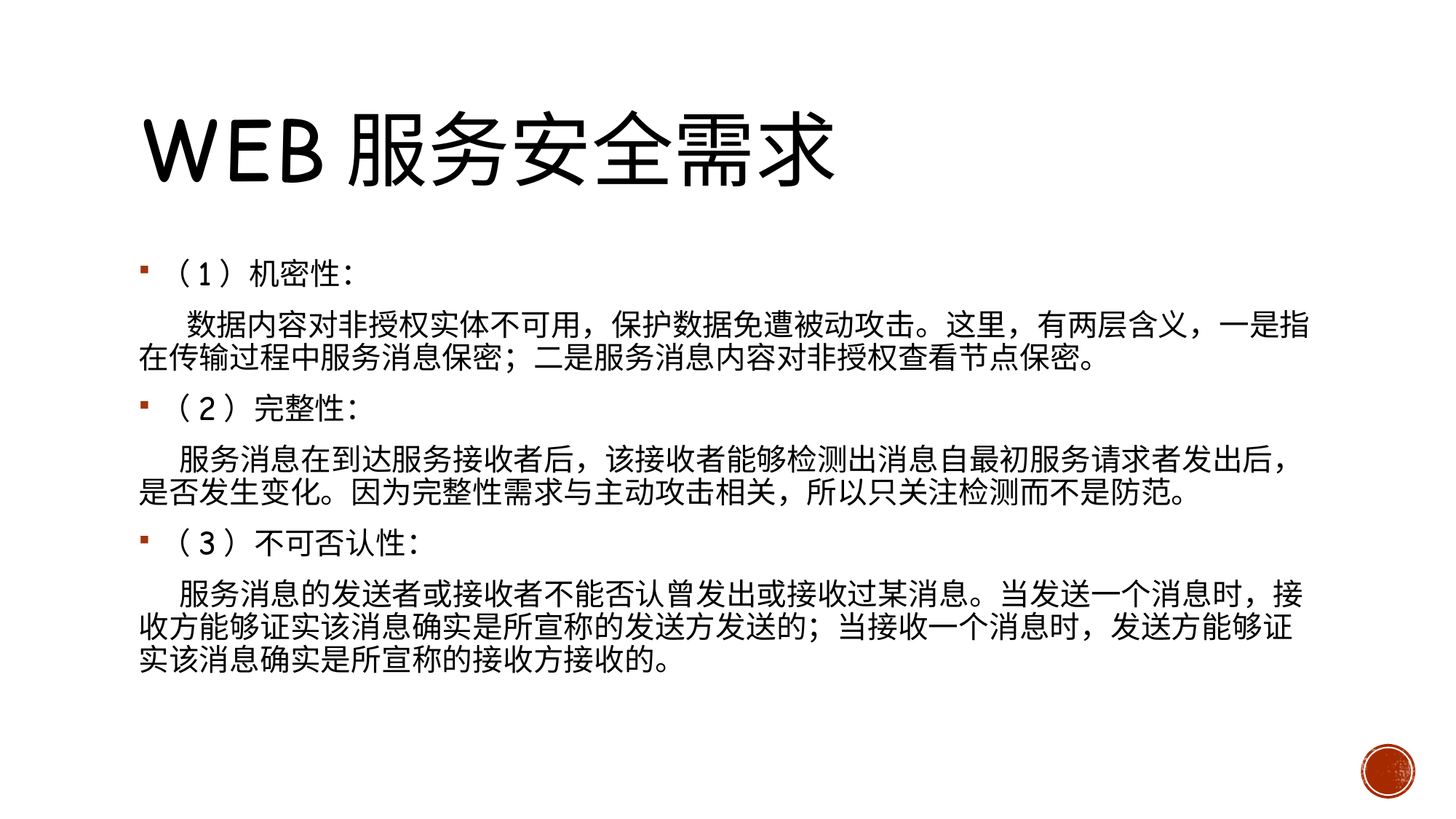

# Web服务安全需求
（1）机密性：
      数据内容对非授权实体不可用，保护数据免遭被动攻击。这里，有两层含义，一是指在传输过程中服务消息保密；二是服务消息内容对非授权查看节点保密。
（2）完整性：
     服务消息在到达服务接收者后，该接收者能够检测出消息自最初服务请求者发出后，是否发生变化。因为完整性需求与主动攻击相关，所以只关注检测而不是防范。
（3）不可否认性：
     服务消息的发送者或接收者不能否认曾发出或接收过某消息。当发送一个消息时，接收方能够证实该消息确实是所宣称的发送方发送的；当接收一个消息时，发送方能够证实该消息确实是所宣称的接收方接收的。